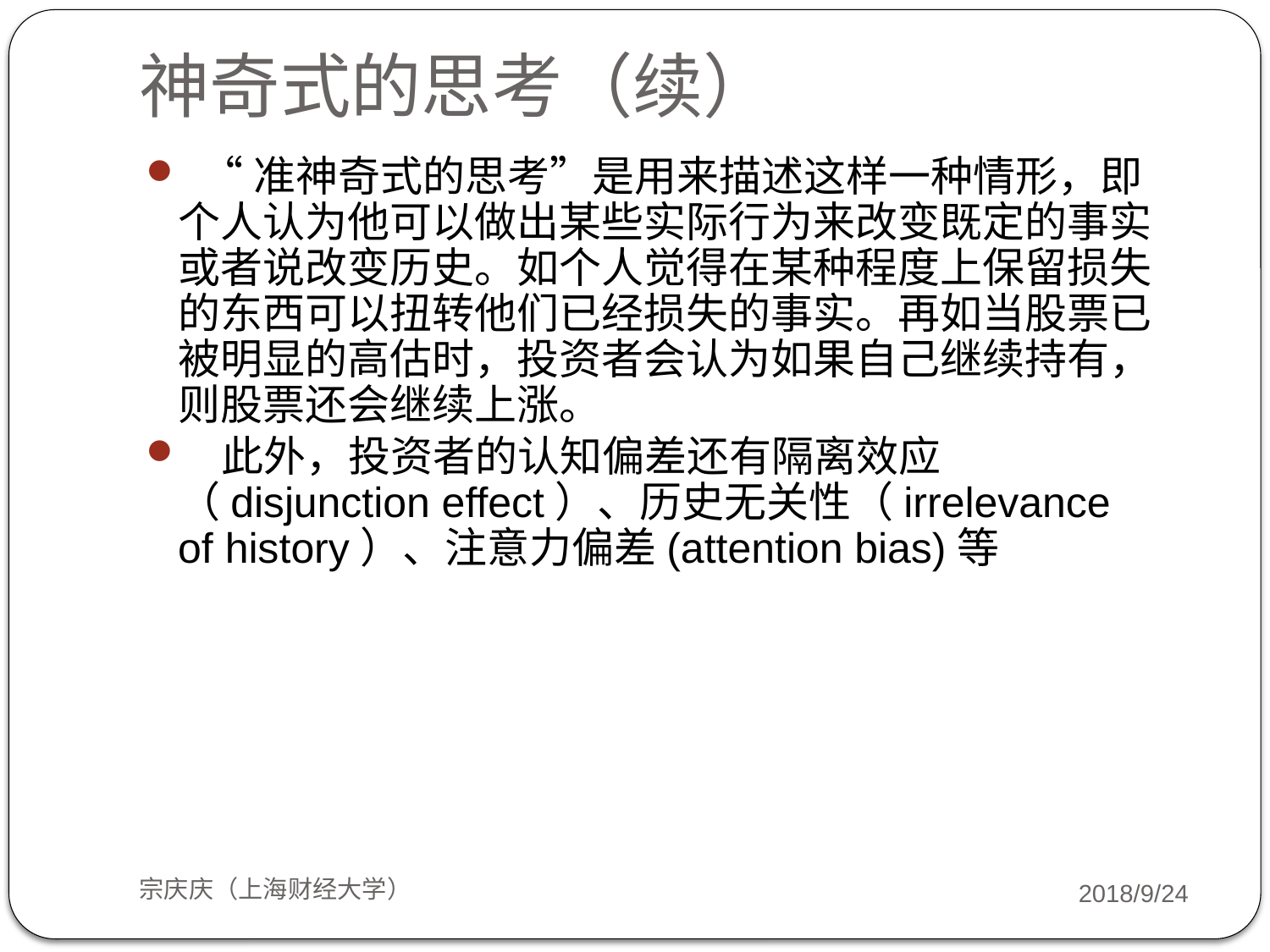

# 神奇式的思考（续）
  “准神奇式的思考”是用来描述这样一种情形，即个人认为他可以做出某些实际行为来改变既定的事实或者说改变历史。如个人觉得在某种程度上保留损失的东西可以扭转他们已经损失的事实。再如当股票已被明显的高估时，投资者会认为如果自己继续持有，则股票还会继续上涨。
   此外，投资者的认知偏差还有隔离效应（disjunction effect）、历史无关性（irrelevance of history）、注意力偏差(attention bias)等
宗庆庆（上海财经大学）
2018/9/24